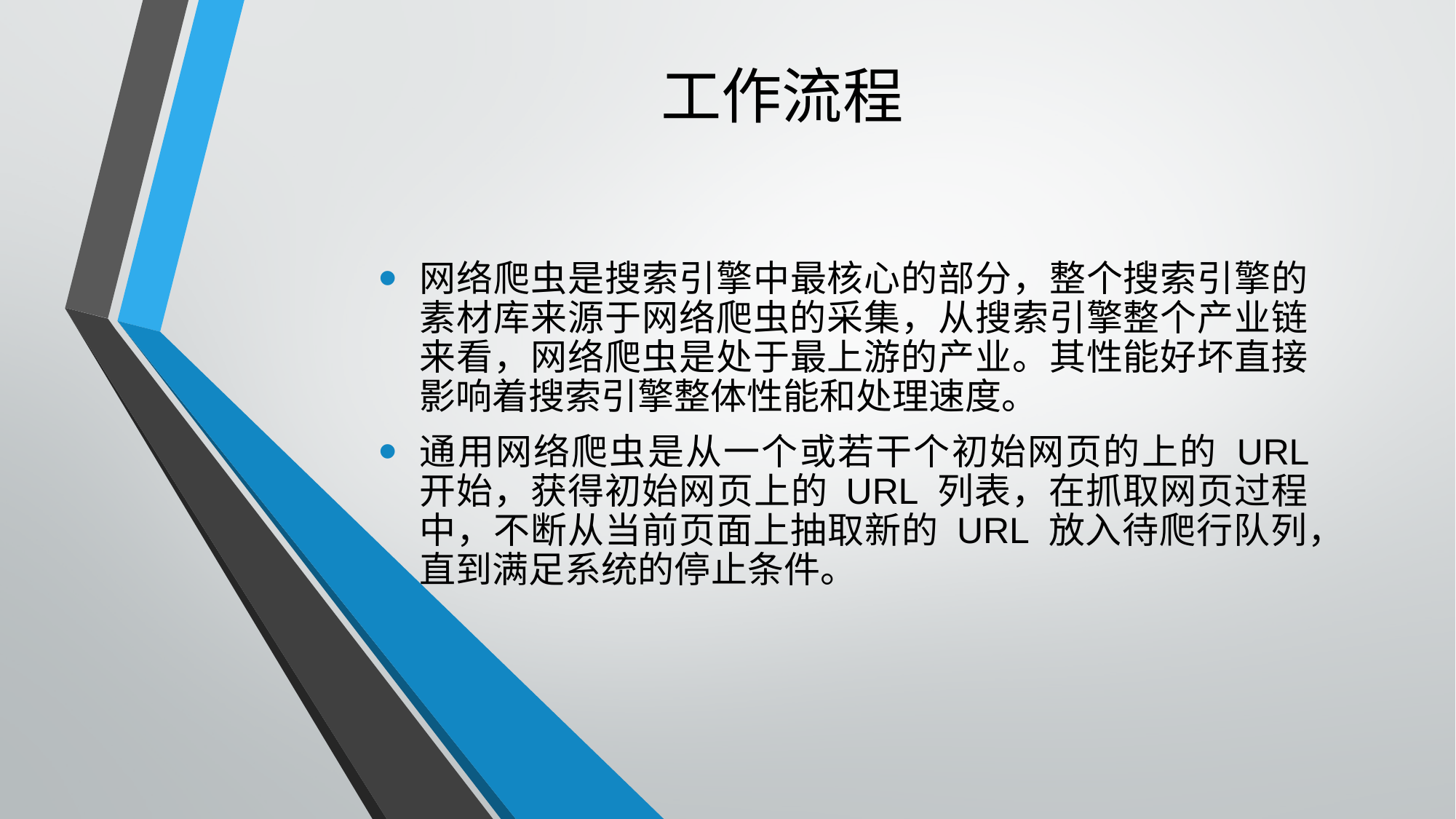

工作流程
网络爬虫是搜索引擎中最核心的部分，整个搜索引擎的素材库来源于网络爬虫的采集，从搜索引擎整个产业链来看，网络爬虫是处于最上游的产业。其性能好坏直接影响着搜索引擎整体性能和处理速度。
通用网络爬虫是从一个或若干个初始网页的上的 URL 开始，获得初始网页上的 URL 列表，在抓取网页过程中，不断从当前页面上抽取新的 URL 放入待爬行队列，直到满足系统的停止条件。